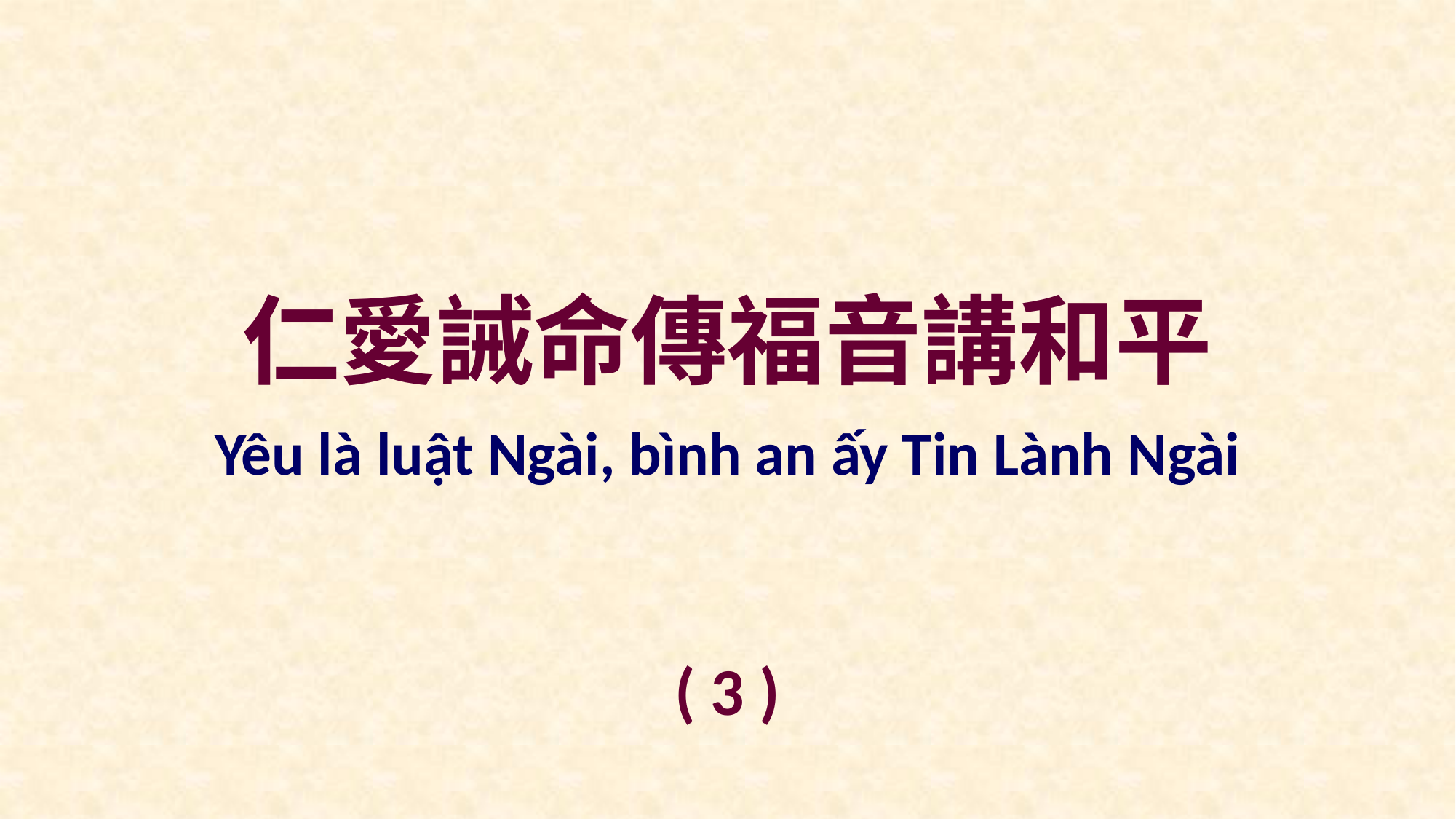

仁愛誡命傳福音講和平
Yêu là luật Ngài, bình an ấy Tin Lành Ngài
( 3 )